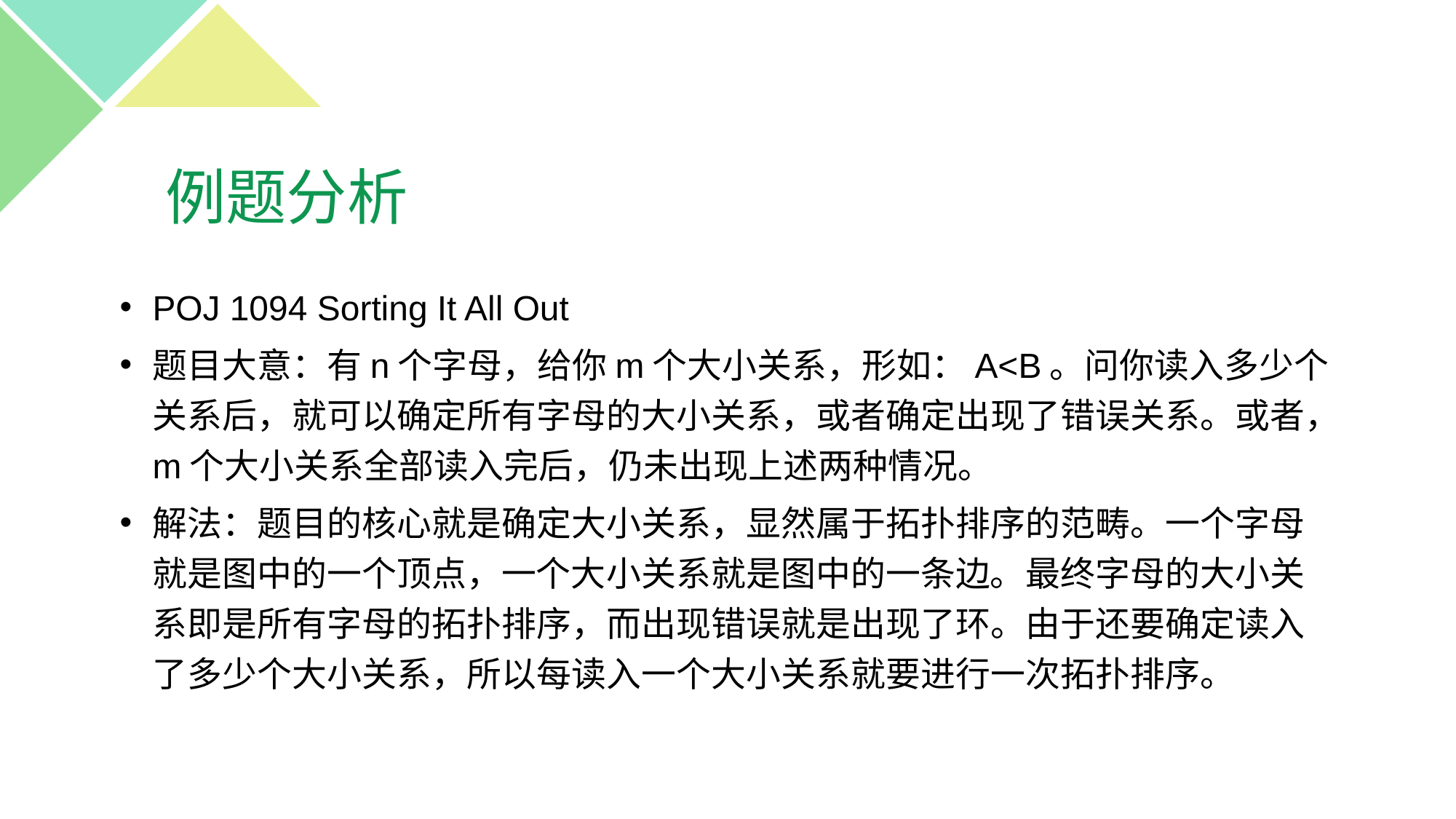

# 例题分析
POJ 1094 Sorting It All Out
题目大意：有n个字母，给你m个大小关系，形如：A<B。问你读入多少个关系后，就可以确定所有字母的大小关系，或者确定出现了错误关系。或者，m个大小关系全部读入完后，仍未出现上述两种情况。
解法：题目的核心就是确定大小关系，显然属于拓扑排序的范畴。一个字母就是图中的一个顶点，一个大小关系就是图中的一条边。最终字母的大小关系即是所有字母的拓扑排序，而出现错误就是出现了环。由于还要确定读入了多少个大小关系，所以每读入一个大小关系就要进行一次拓扑排序。